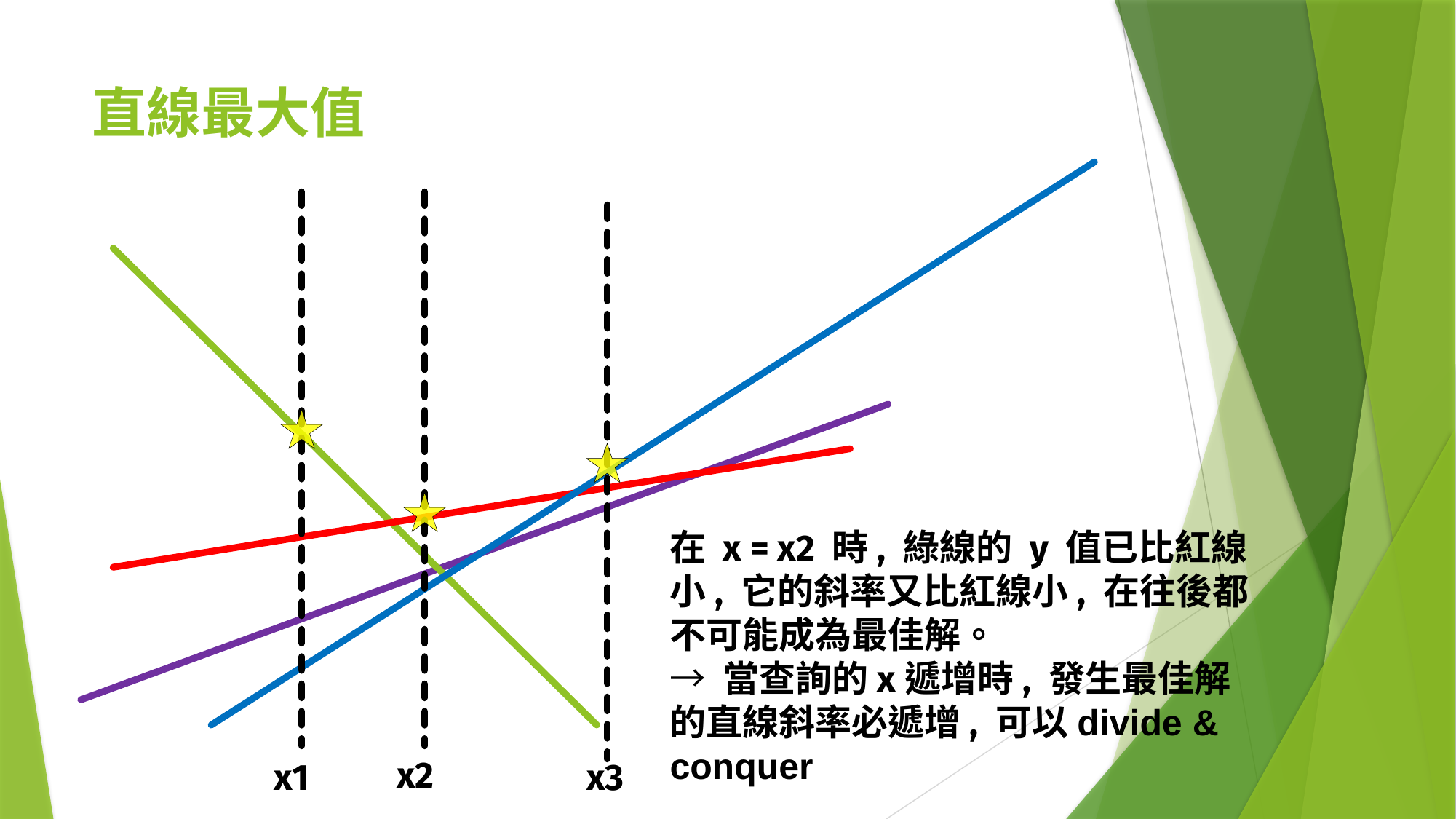

# 直線最大值

在 x = x2 時, 綠線的 y 值已比紅線小, 它的斜率又比紅線小, 在往後都不可能成為最佳解。
→ 當查詢的x遞增時, 發生最佳解的直線斜率必遞增, 可以divide & conquer
x2
x3
x1